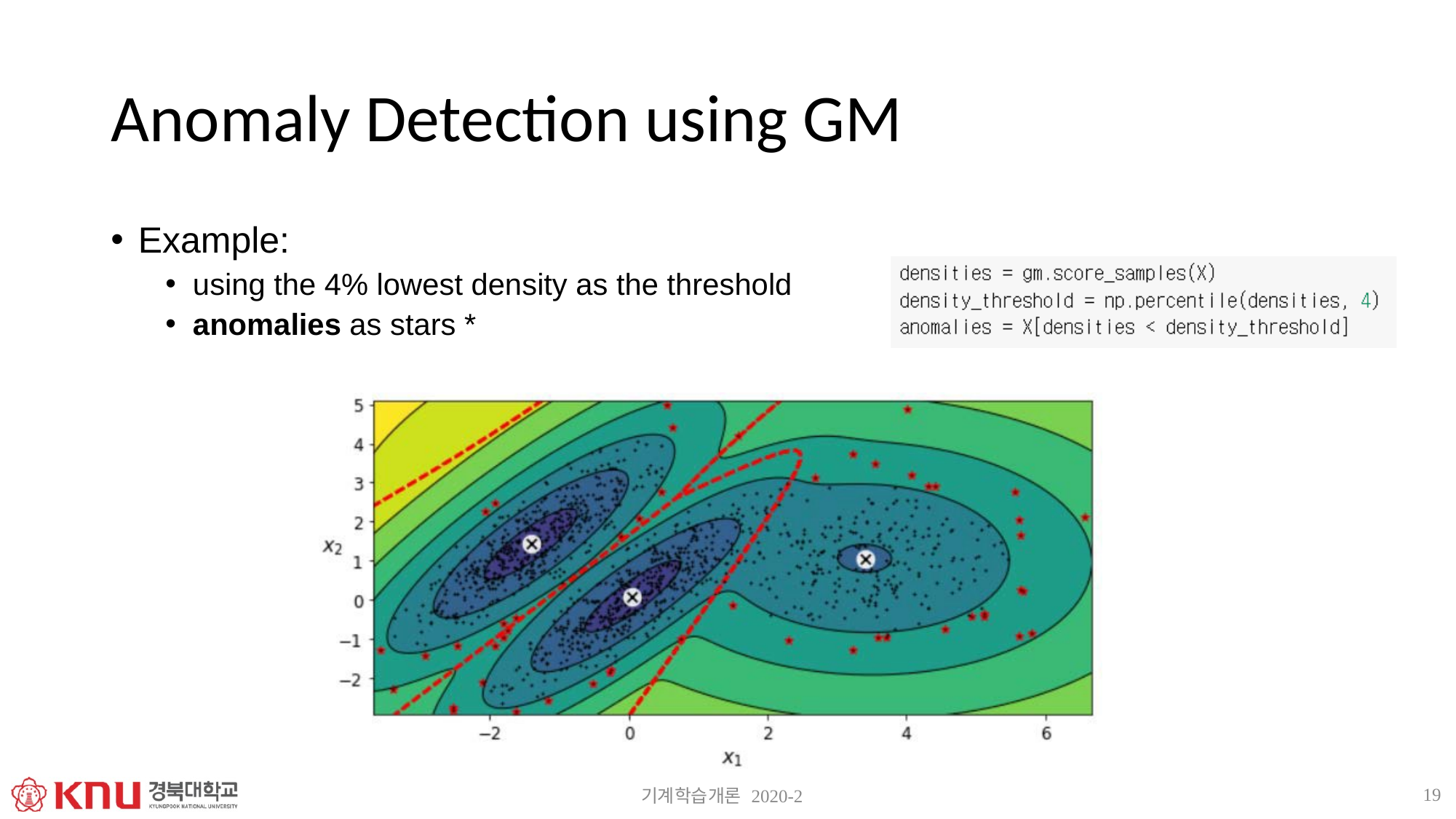

# Anomaly Detection using GM
Example:
using the 4% lowest density as the threshold
anomalies as stars *

19
기계학습개론 2020-2